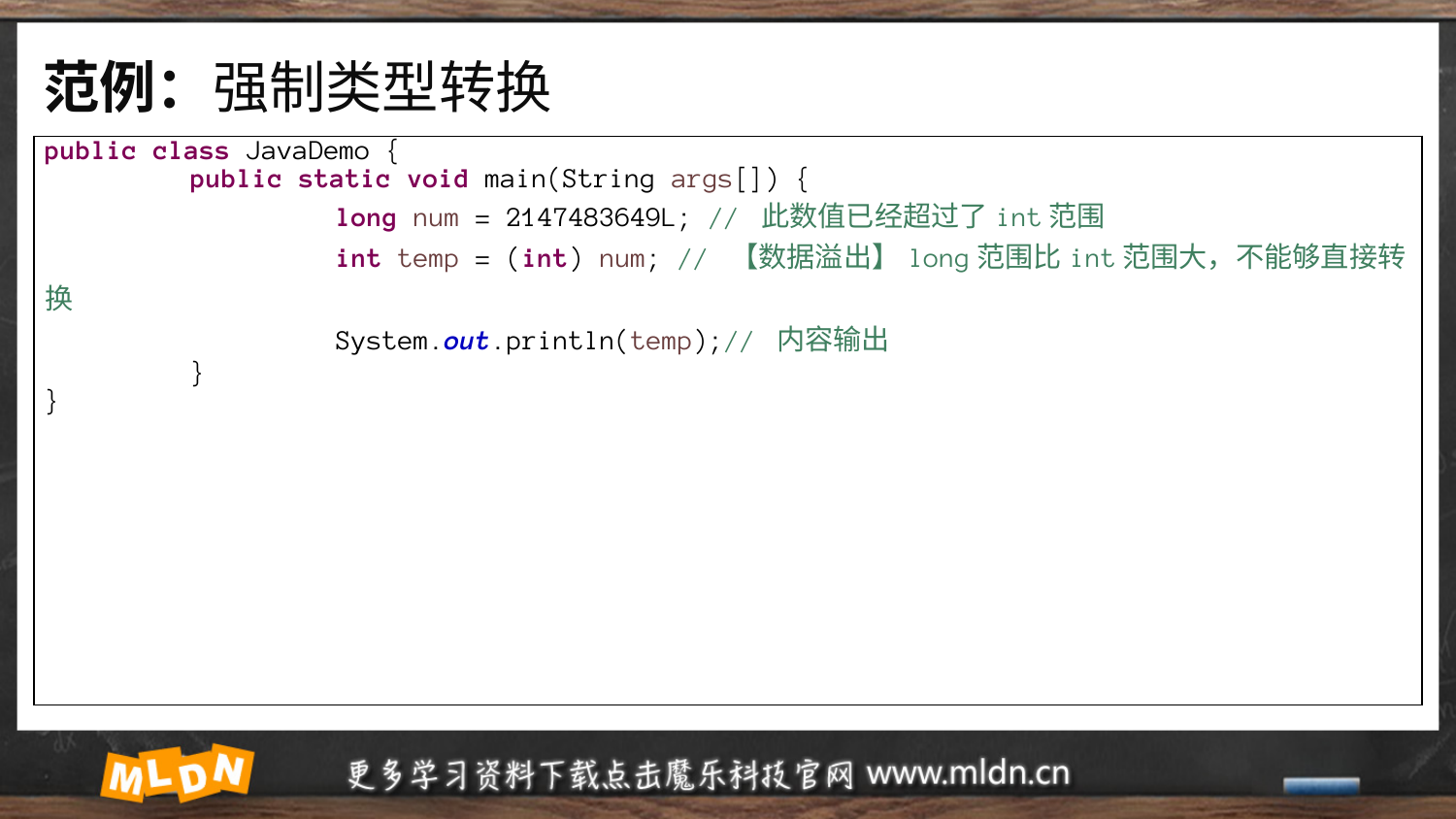

# 范例：强制类型转换
| public class JavaDemo { public static void main(String args[]) { long num = 2147483649L; // 此数值已经超过了int范围 int temp = (int) num; // 【数据溢出】long范围比int范围大，不能够直接转换 System.out.println(temp);// 内容输出 } } |
| --- |